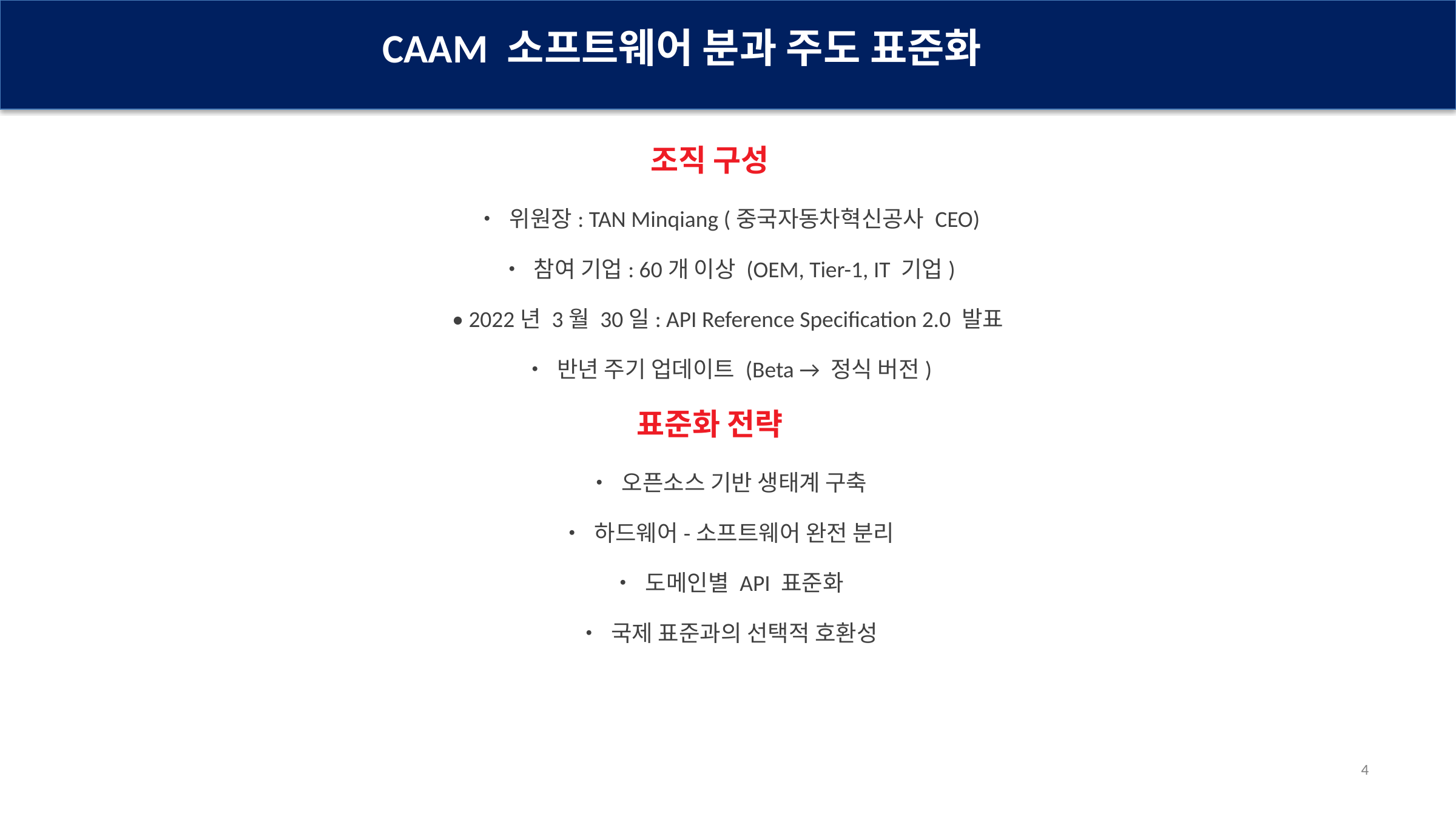

CAAM 소프트웨어 분과 주도 표준화
조직 구성
• 위원장: TAN Minqiang (중국자동차혁신공사 CEO)
• 참여 기업: 60개 이상 (OEM, Tier-1, IT 기업)
• 2022년 3월 30일: API Reference Specification 2.0 발표
• 반년 주기 업데이트 (Beta → 정식 버전)
표준화 전략
• 오픈소스 기반 생태계 구축
• 하드웨어-소프트웨어 완전 분리
• 도메인별 API 표준화
• 국제 표준과의 선택적 호환성
4